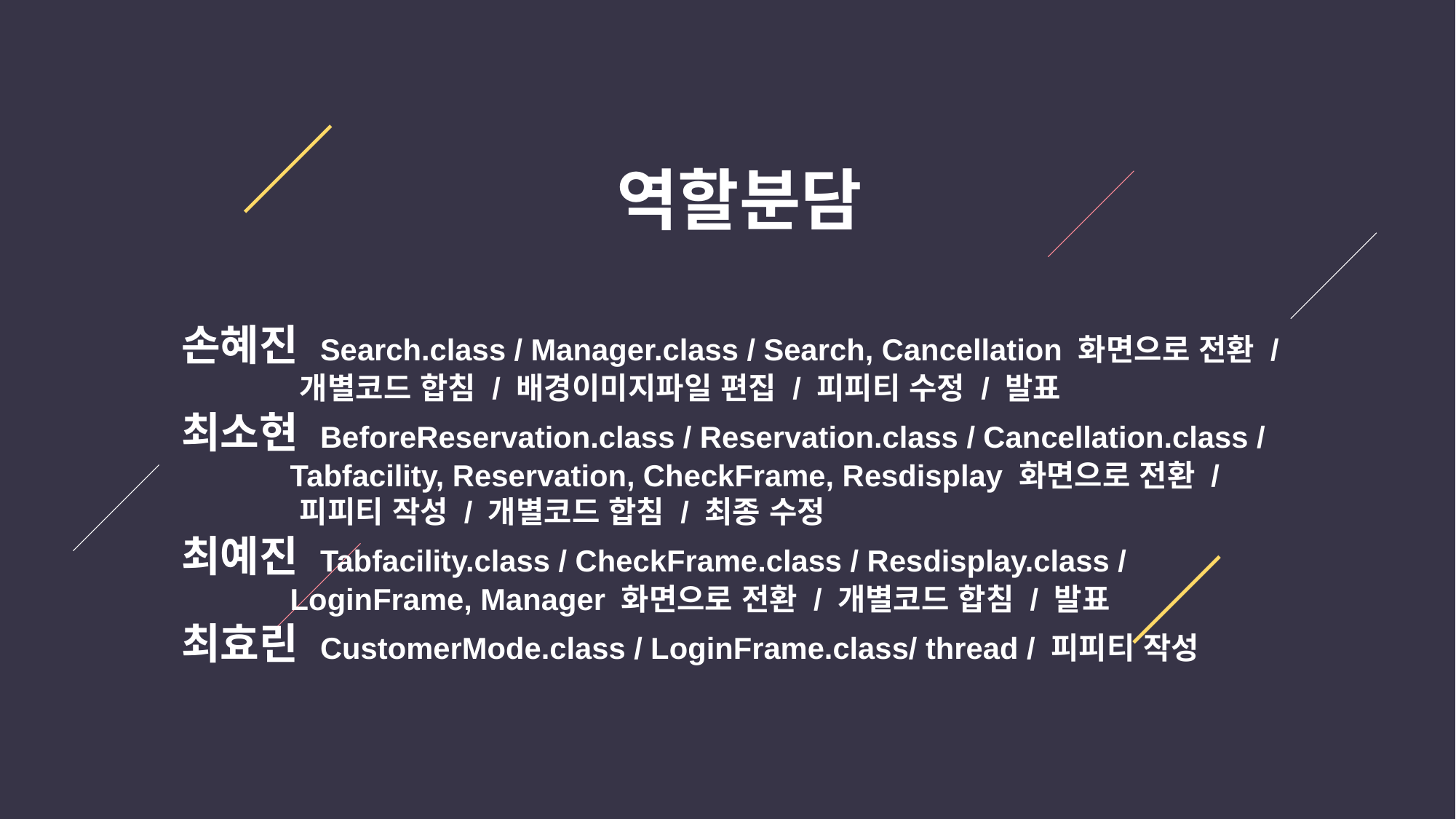

역할분담

손혜진 Search.class / Manager.class / Search, Cancellation 화면으로 전환 /
             개별코드 합침 / 배경이미지파일 편집 / 피피티 수정 / 발표
최소현 BeforeReservation.class / Reservation.class / Cancellation.class /
             Tabfacility, Reservation, CheckFrame, Resdisplay 화면으로 전환 /
             피피티 작성 / 개별코드 합침 / 최종 수정
최예진 Tabfacility.class / CheckFrame.class / Resdisplay.class /
             LoginFrame, Manager 화면으로 전환 / 개별코드 합침 / 발표
최효린 CustomerMode.class / LoginFrame.class/ thread / 피피티 작성